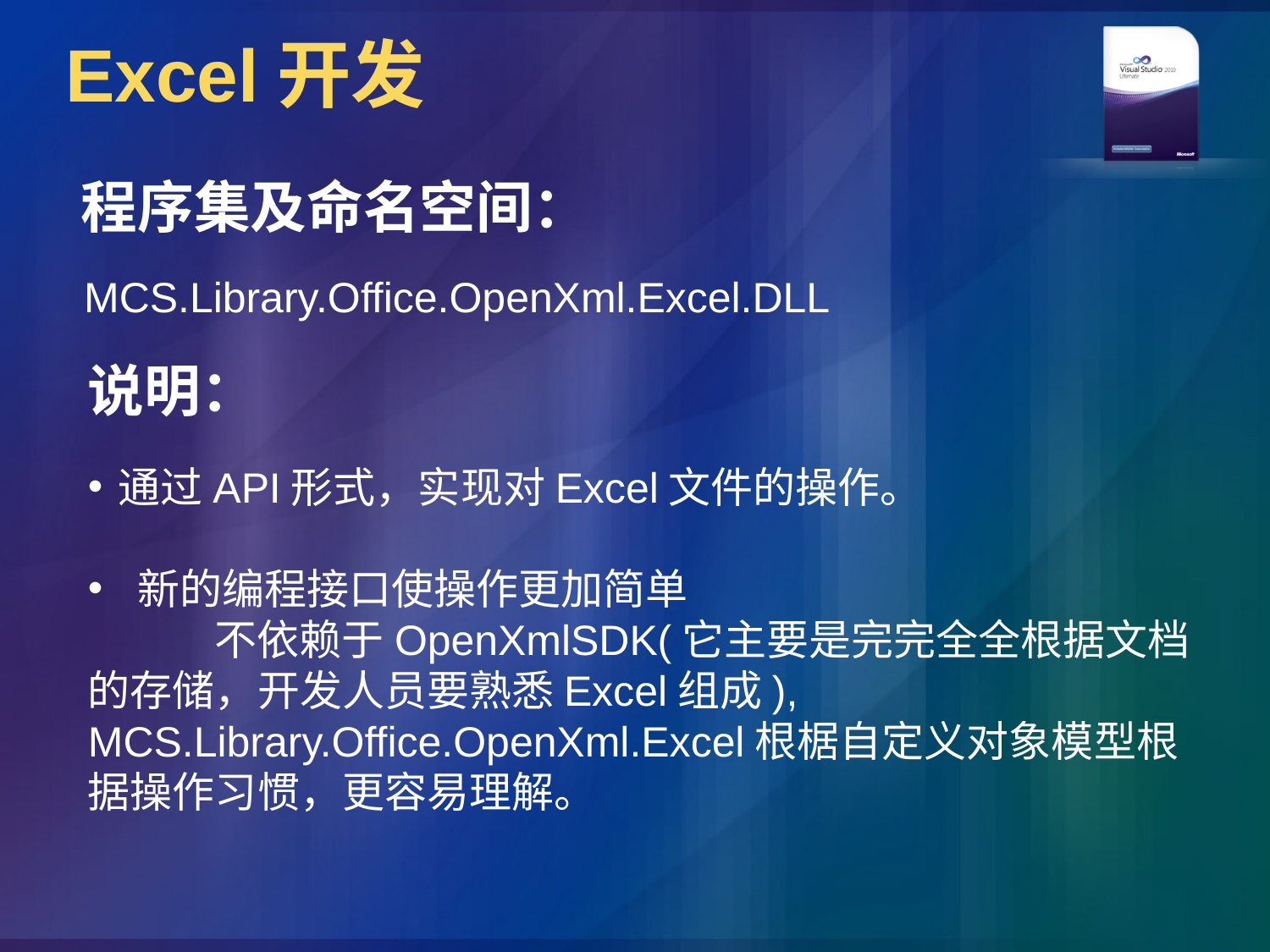

# Excel开发
程序集及命名空间：
MCS.Library.Office.OpenXml.Excel.DLL
说明：
通过API形式，实现对Excel文件的操作。

 新的编程接口使操作更加简单
	不依赖于OpenXmlSDK(它主要是完完全全根据文档的存储，开发人员要熟悉Excel组成), MCS.Library.Office.OpenXml.Excel根椐自定义对象模型根据操作习惯，更容易理解。